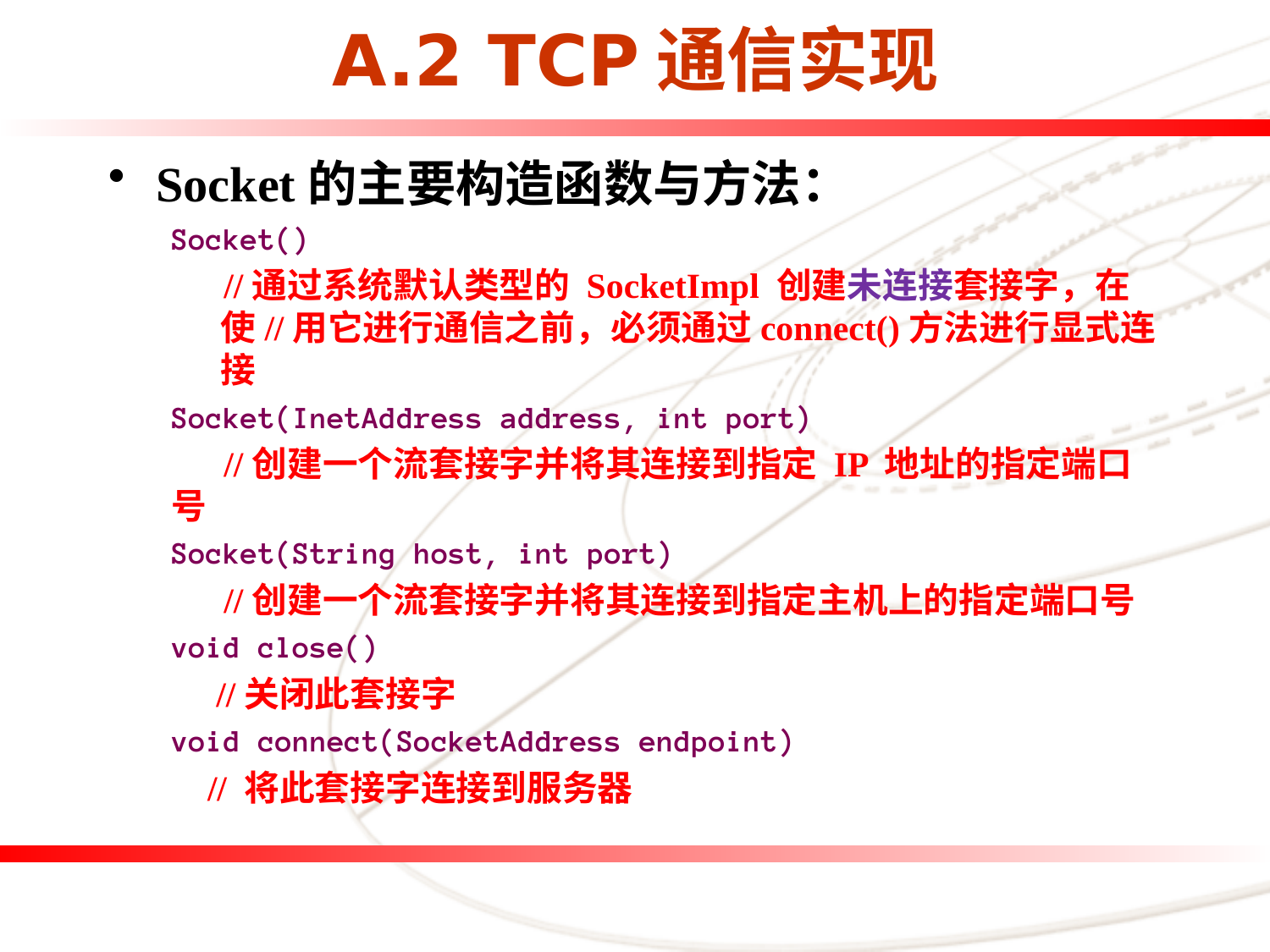

# A.2 TCP通信实现
Socket的主要构造函数与方法：
Socket()
   //通过系统默认类型的 SocketImpl 创建未连接套接字，在使//用它进行通信之前，必须通过connect()方法进行显式连接
Socket(InetAddress address, int port)
   //创建一个流套接字并将其连接到指定 IP 地址的指定端口号
Socket(String host, int port)
   //创建一个流套接字并将其连接到指定主机上的指定端口号
void close()
     //关闭此套接字
void connect(SocketAddress endpoint)
    // 将此套接字连接到服务器